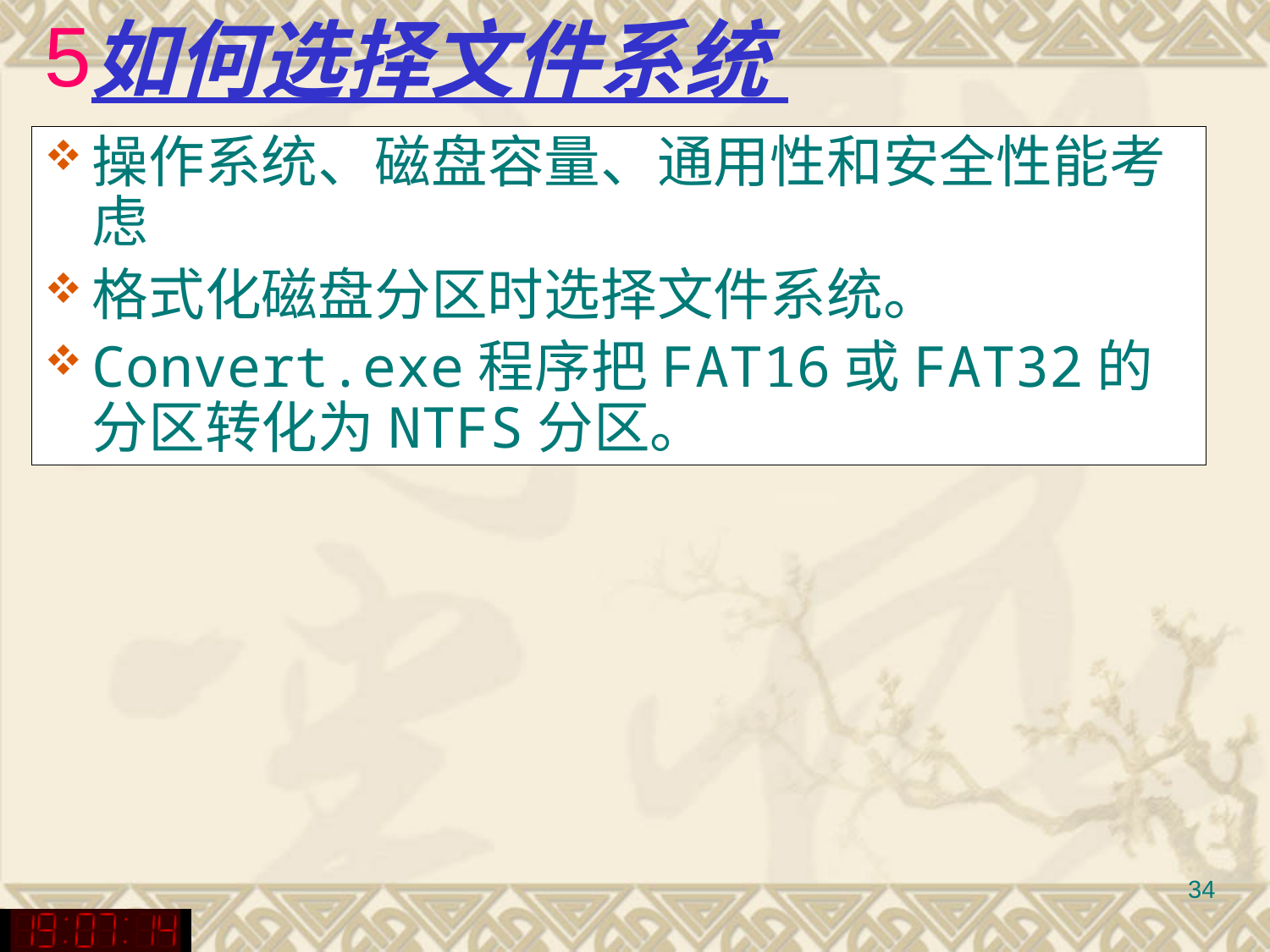

# 如何选择文件系统
操作系统、磁盘容量、通用性和安全性能考虑
格式化磁盘分区时选择文件系统。
Convert.exe程序把FAT16或FAT32的分区转化为NTFS分区。
34